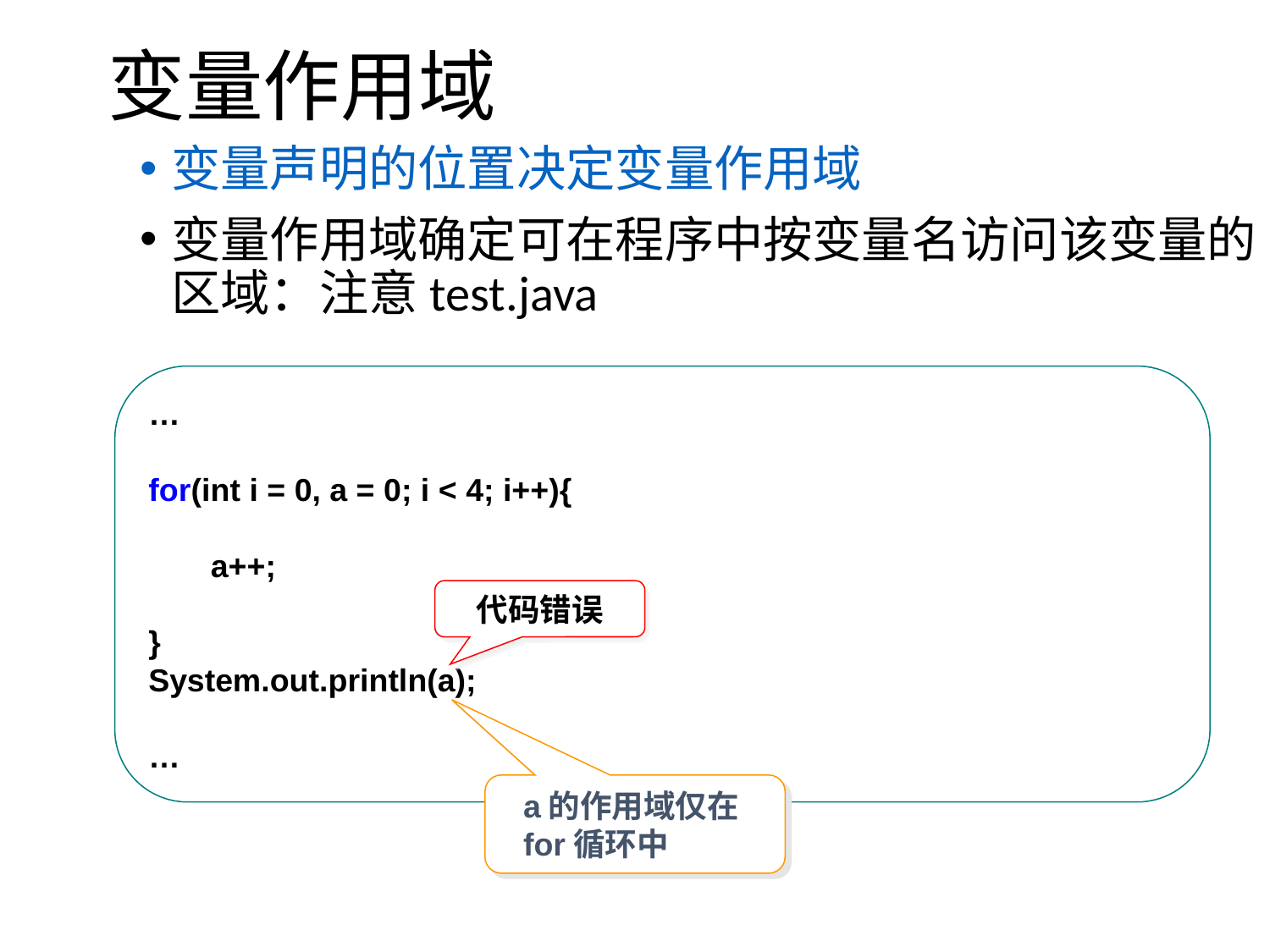

# 变量作用域
变量声明的位置决定变量作用域
变量作用域确定可在程序中按变量名访问该变量的区域：注意test.java
…

for(int i = 0, a = 0; i < 4; i++){

       a++;

}
System.out.println(a);

…
代码错误
a的作用域仅在for循环中